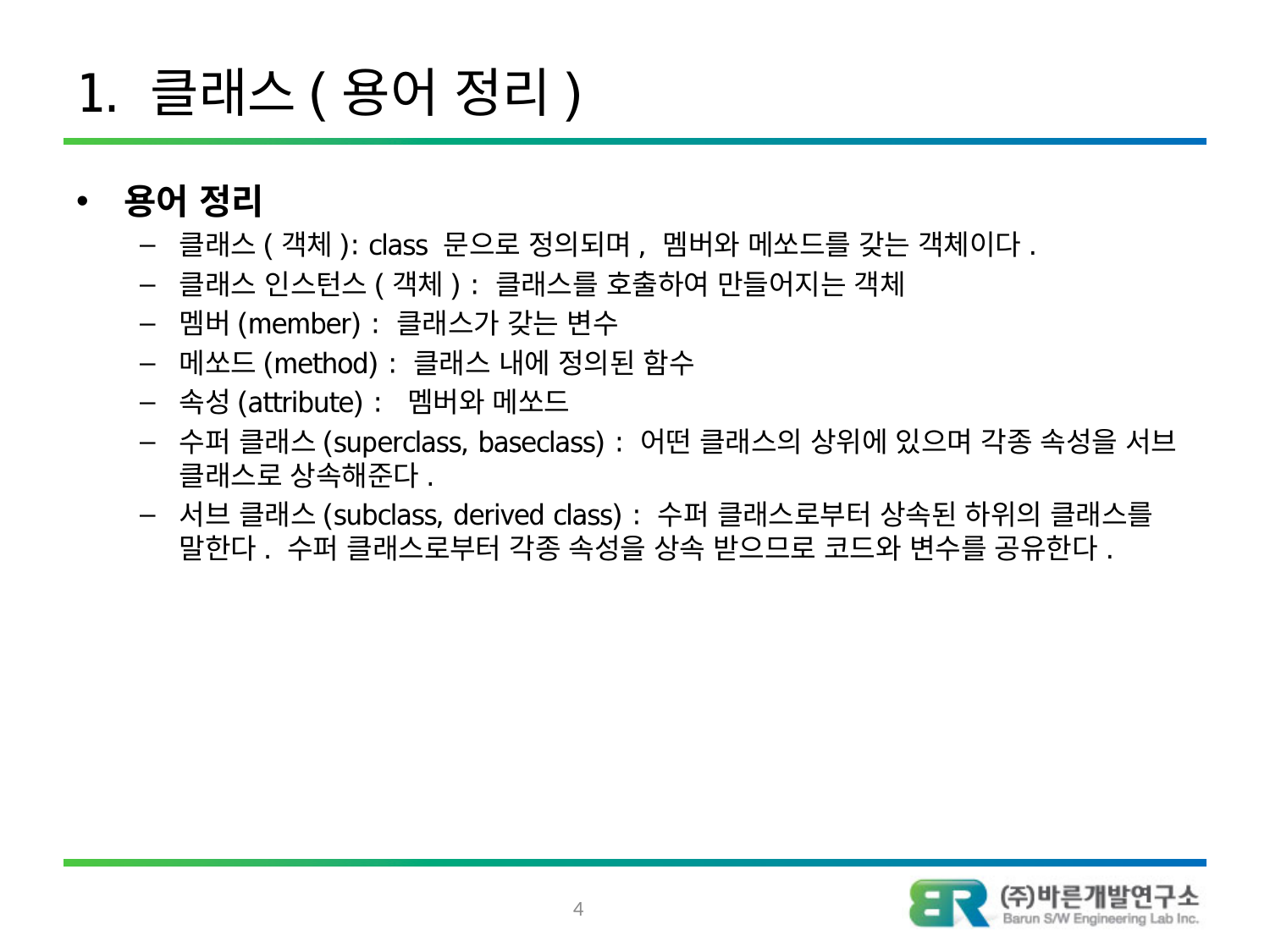

# 1. 클래스(용어 정리)
용어 정리
클래스(객체): class 문으로 정의되며, 멤버와 메쏘드를 갖는 객체이다.
클래스 인스턴스(객체) : 클래스를 호출하여 만들어지는 객체
멤버(member) : 클래스가 갖는 변수
메쏘드(method) : 클래스 내에 정의된 함수
속성(attribute) :  멤버와 메쏘드
수퍼 클래스(superclass, baseclass) : 어떤 클래스의 상위에 있으며 각종 속성을 서브 클래스로 상속해준다.
서브 클래스(subclass, derived class) : 수퍼 클래스로부터 상속된 하위의 클래스를 말한다. 수퍼 클래스로부터 각종 속성을 상속 받으므로 코드와 변수를 공유한다.

4